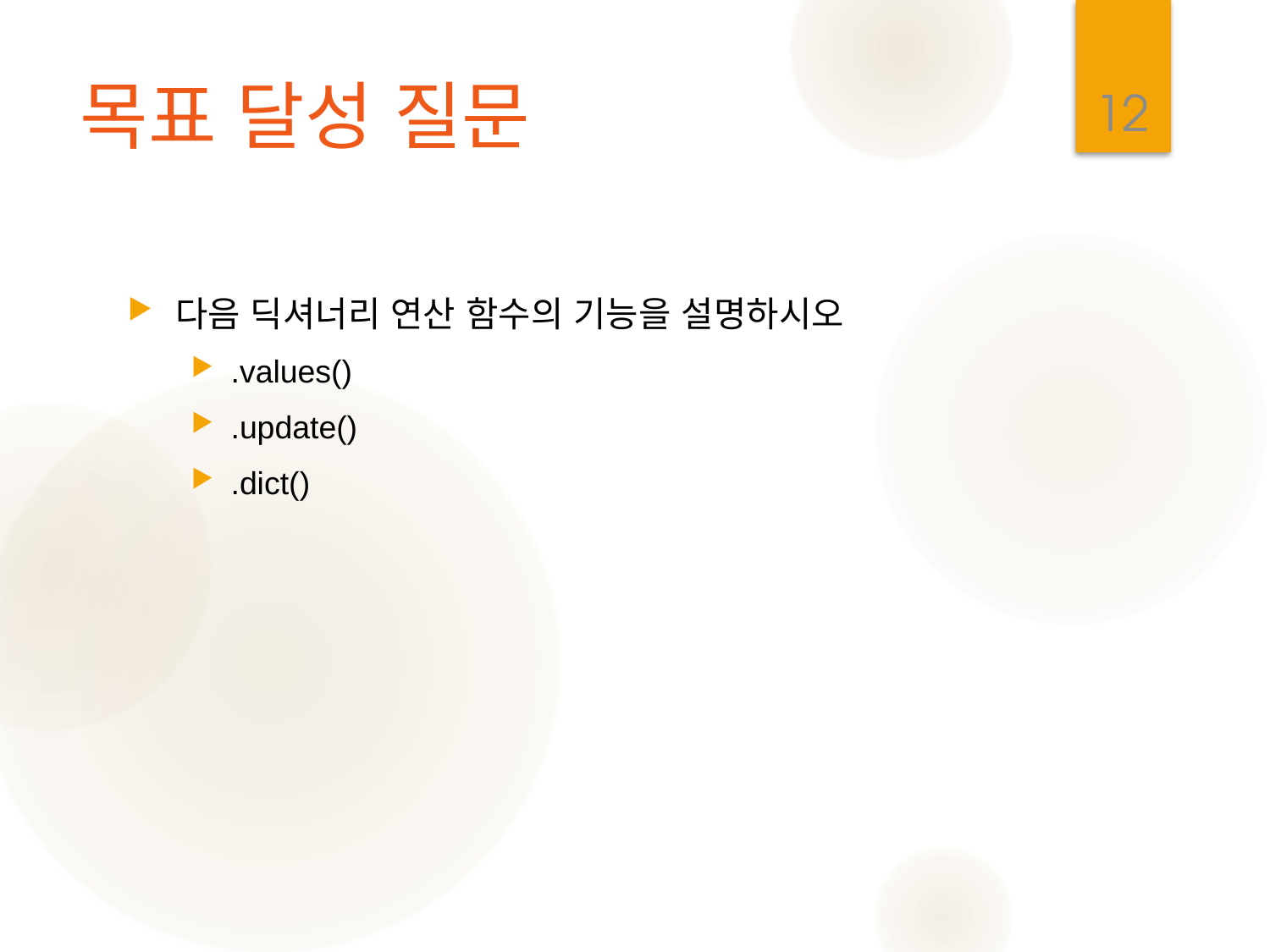

12
# 목표 달성 질문
다음 딕셔너리 연산 함수의 기능을 설명하시오
.values()
.update()
.dict()